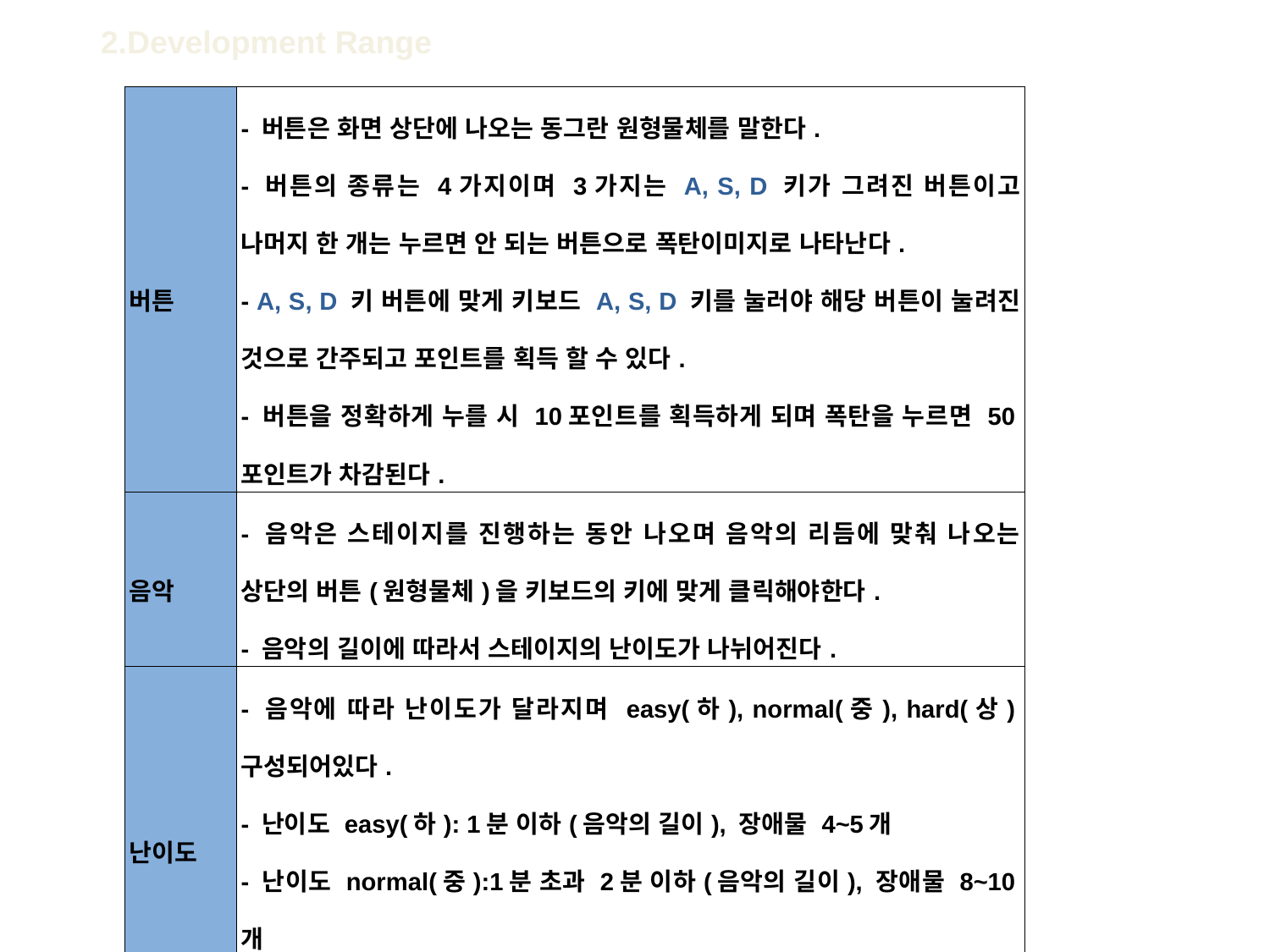

2.Development Range
| 버튼 | - 버튼은 화면 상단에 나오는 동그란 원형물체를 말한다. - 버튼의 종류는 4가지이며 3가지는 A, S, D 키가 그려진 버튼이고 나머지 한 개는 누르면 안 되는 버튼으로 폭탄이미지로 나타난다. - A, S, D 키 버튼에 맞게 키보드 A, S, D 키를 눌러야 해당 버튼이 눌려진 것으로 간주되고 포인트를 획득 할 수 있다. - 버튼을 정확하게 누를 시 10포인트를 획득하게 되며 폭탄을 누르면 50포인트가 차감된다. |
| --- | --- |
| 음악 | - 음악은 스테이지를 진행하는 동안 나오며 음악의 리듬에 맞춰 나오는 상단의 버튼(원형물체)을 키보드의 키에 맞게 클릭해야한다. - 음악의 길이에 따라서 스테이지의 난이도가 나뉘어진다. |
| 난이도 | - 음악에 따라 난이도가 달라지며 easy(하), normal(중), hard(상)구성되어있다. - 난이도 easy(하): 1분 이하(음악의 길이), 장애물 4~5개 - 난이도 normal(중):1분 초과 2분 이하(음악의 길이), 장애물 8~10개 - 난이도 hard(상): 3분 이상(음악의 길이), 장애물 15개 |
| 게임종료 | - 캐릭터의 생명력이 0이되면 게임이 종료된다. - 캐릭터가 목표지점에 도달하면 해당 스테이지에서 획득한 포인트가 보여지며 게임이 종료된다. |